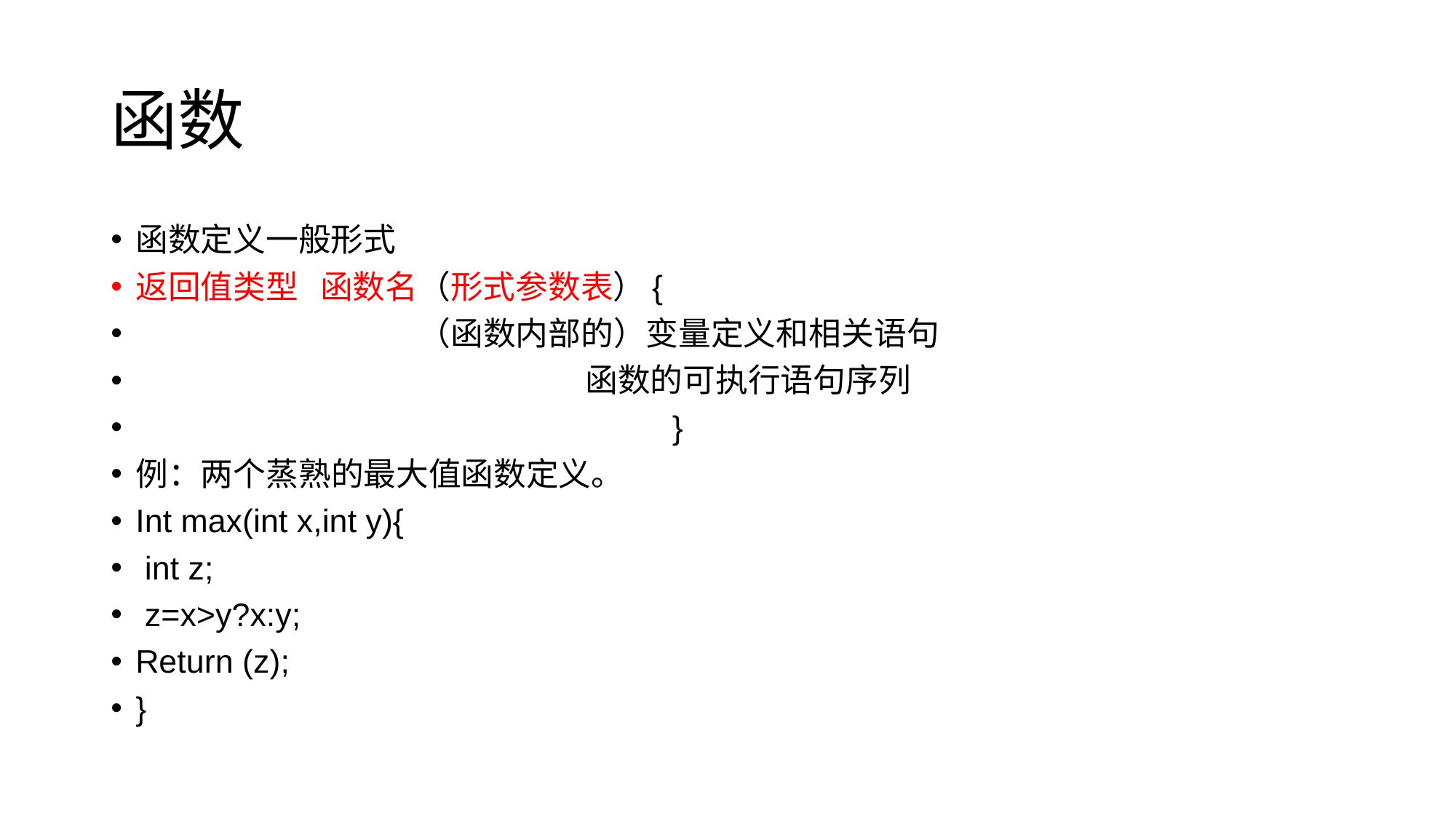

# 函数
函数定义一般形式
返回值类型   函数名（形式参数表）{
                                      （函数内部的）变量定义和相关语句
                                                             函数的可执行语句序列
                                                           }
例：两个蒸熟的最大值函数定义。
Int max(int x,int y){
 int z;
 z=x>y?x:y;
Return (z);
}